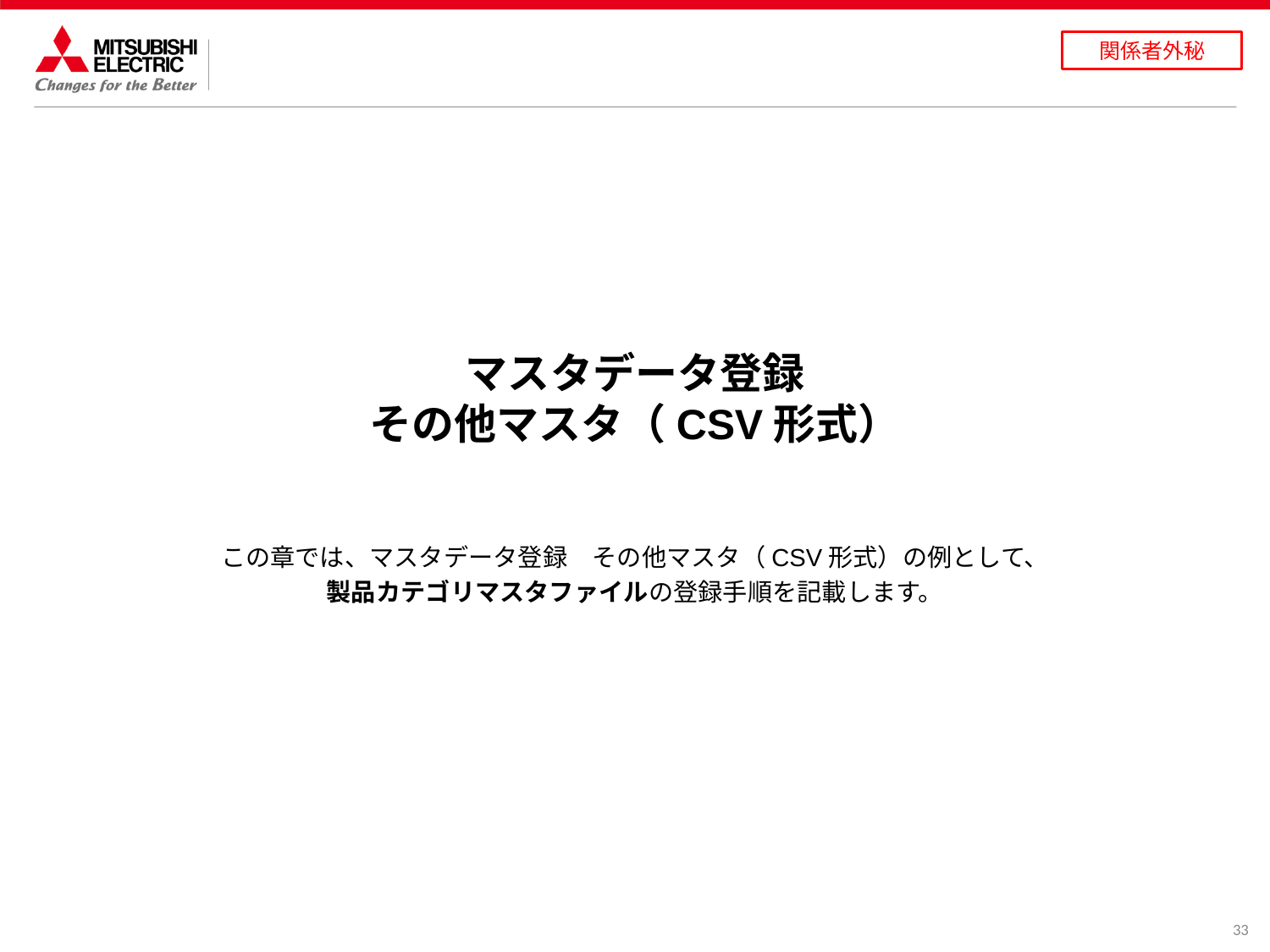

# マスタデータ登録 その他マスタ（CSV形式）
この章では、マスタデータ登録　その他マスタ（CSV形式）の例として、
製品カテゴリマスタファイルの登録手順を記載します。

33